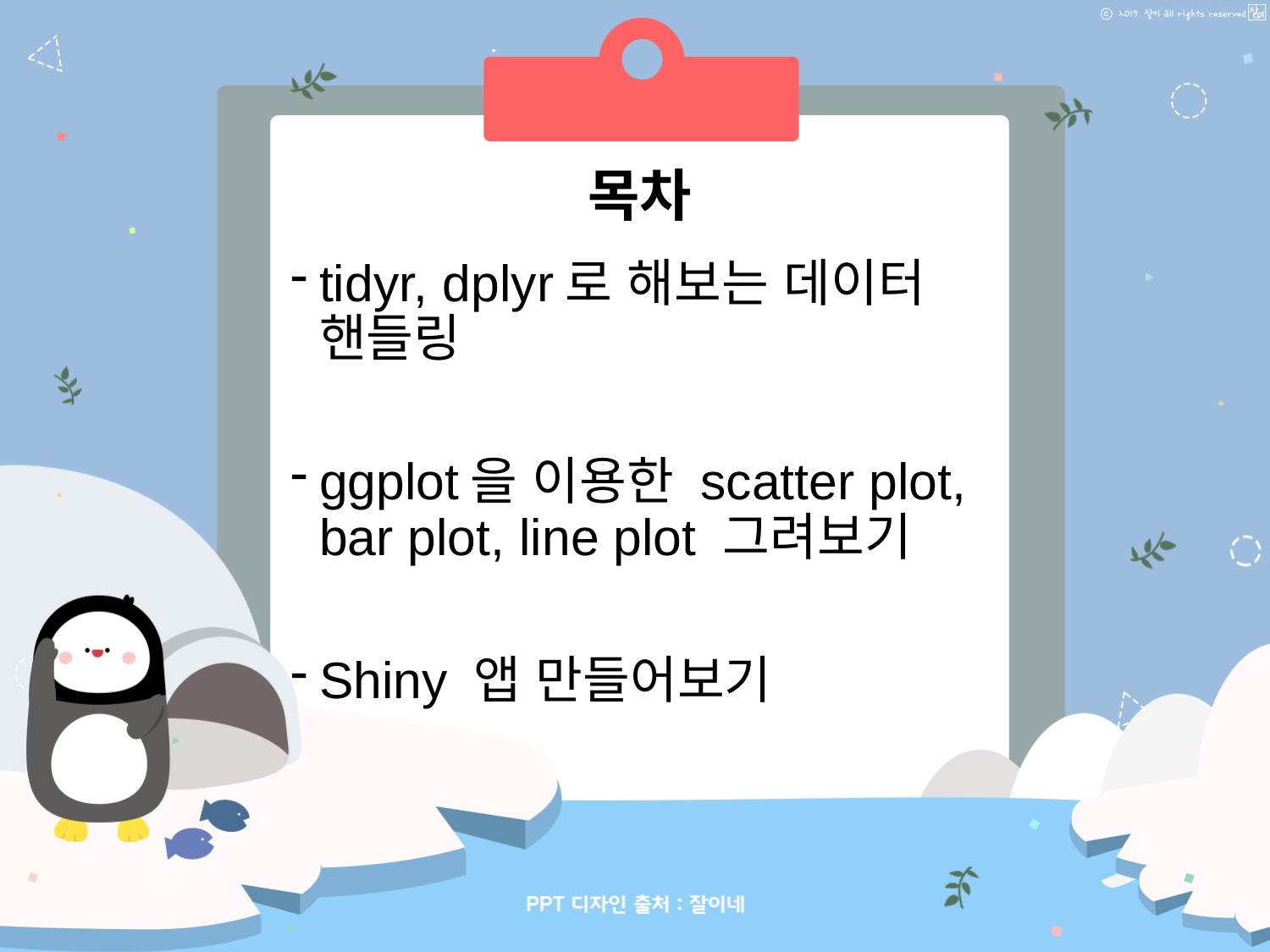

목차
tidyr, dplyr로 해보는 데이터 핸들링

ggplot을 이용한 scatter plot, bar plot, line plot 그려보기

Shiny 앱 만들어보기